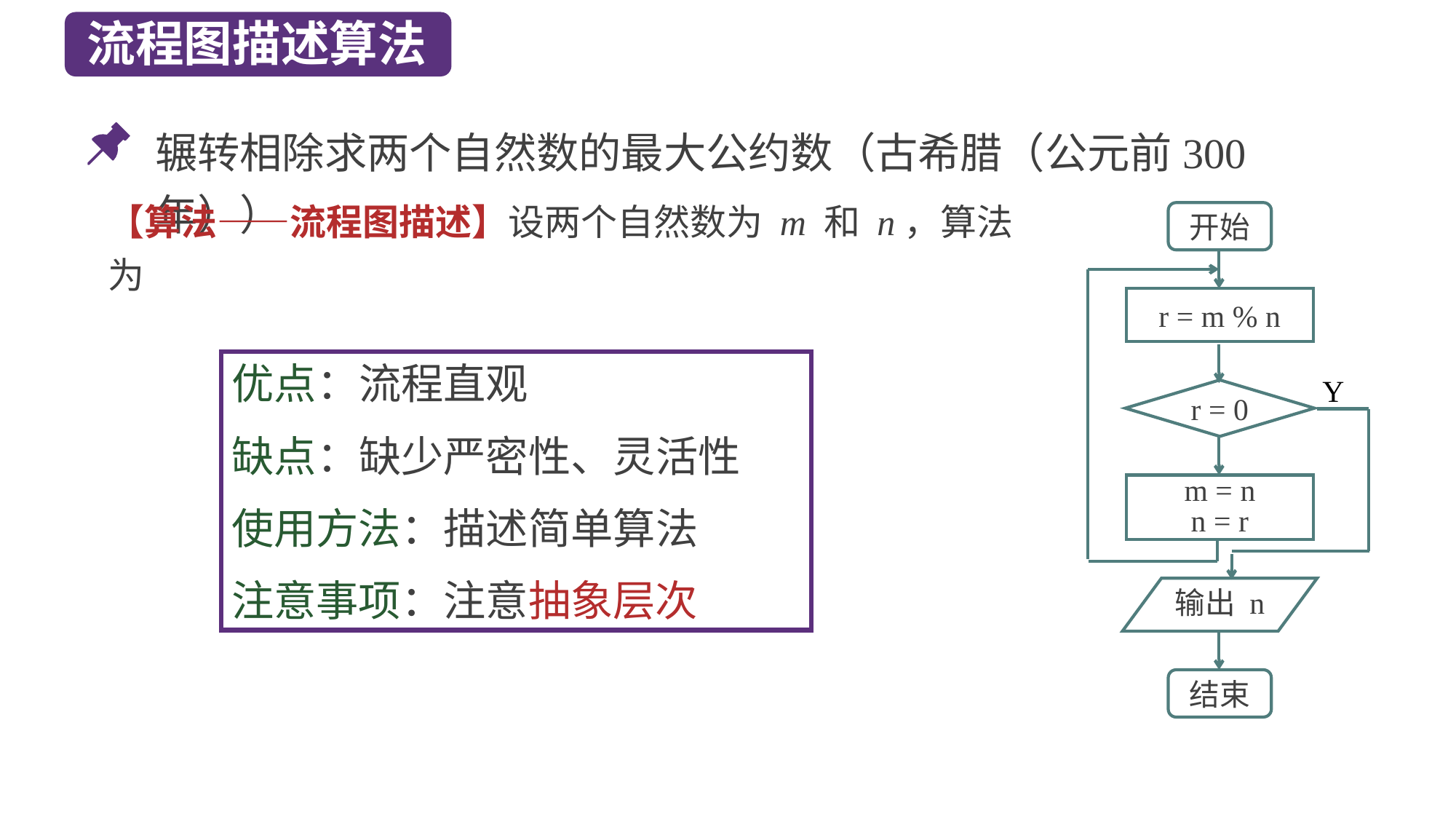

流程图描述算法

辗转相除求两个自然数的最大公约数（古希腊（公元前300年））

开始
【算法——流程图描述】设两个自然数为 m 和 n，算法为
r = m % n
优点：流程直观
缺点：缺少严密性、灵活性
使用方法：描述简单算法
注意事项：注意抽象层次
Y
r = 0
m = n
n = r
输出 n
结束